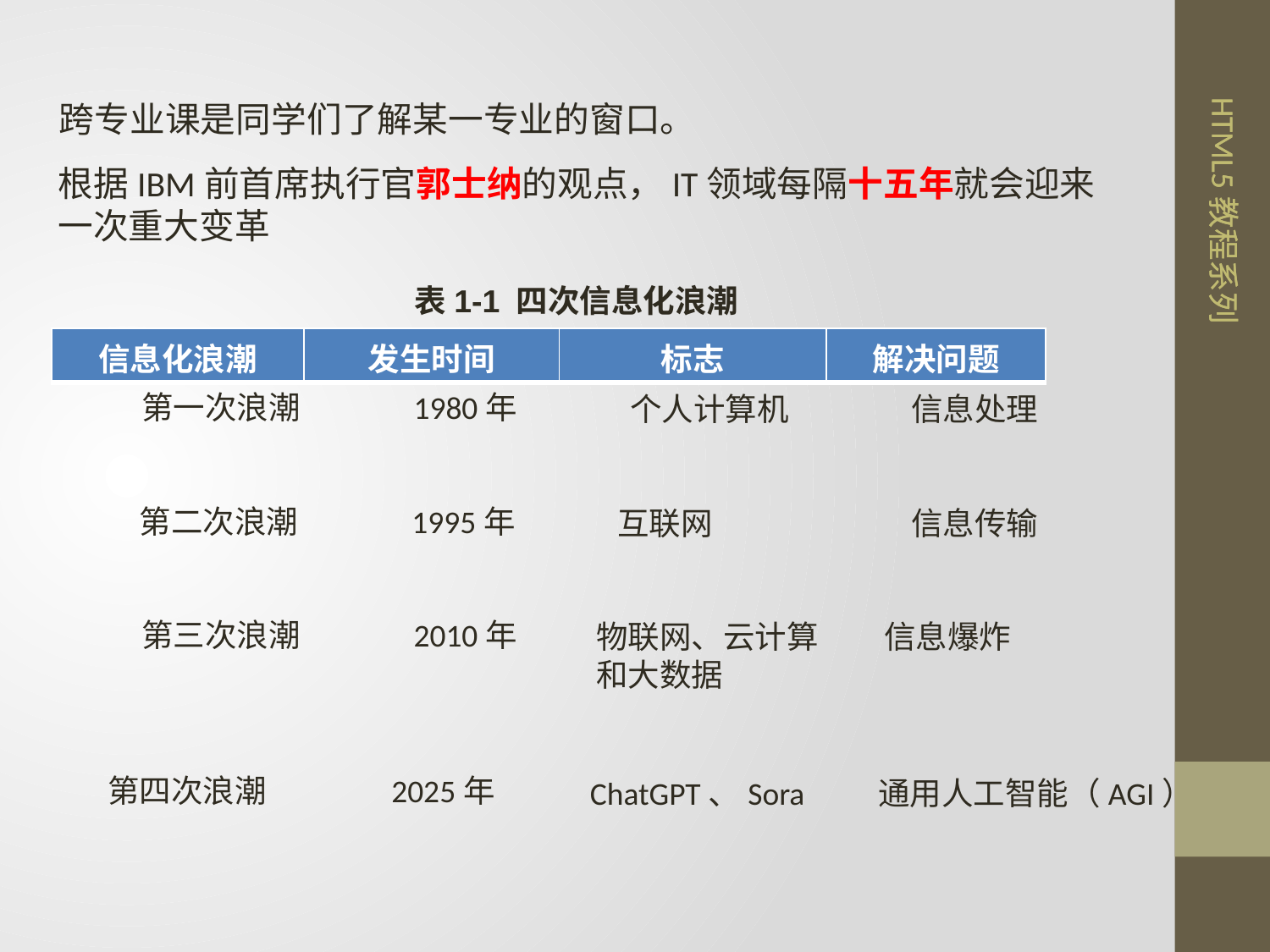

跨专业课是同学们了解某一专业的窗口。
根据IBM前首席执行官郭士纳的观点，IT领域每隔十五年就会迎来一次重大变革
表1-1 四次信息化浪潮
| 信息化浪潮 | 发生时间 | 标志 | 解决问题 |
| --- | --- | --- | --- |
第一次浪潮
1980年
个人计算机
信息处理
第二次浪潮
1995年
互联网
信息传输
第三次浪潮
2010年
物联网、云计算和大数据
信息爆炸
第四次浪潮
2025年
ChatGPT、Sora
通用人工智能（AGI）